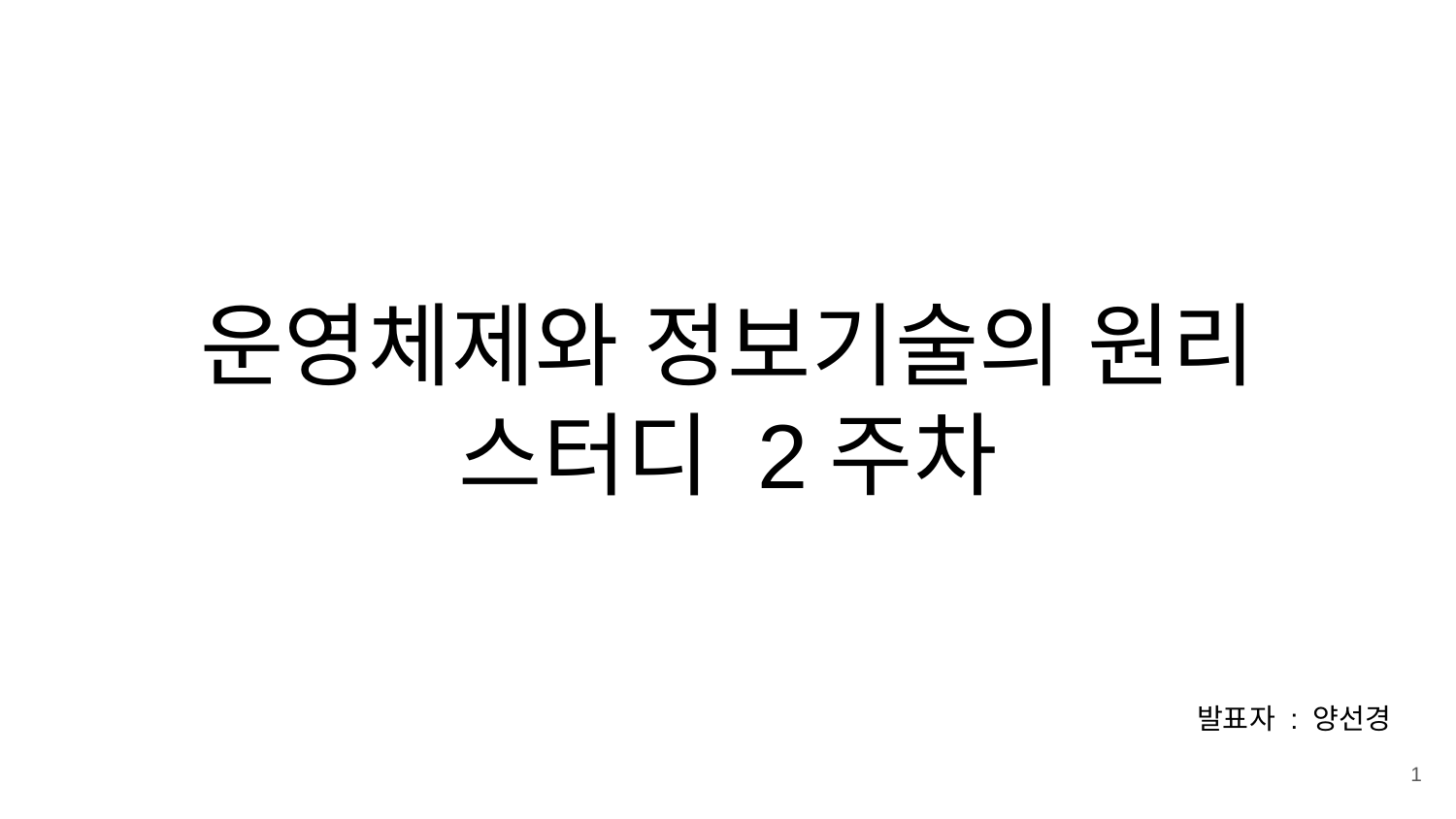

운영체제와 정보기술의 원리
스터디 2주차
발표자 : 양선경
1